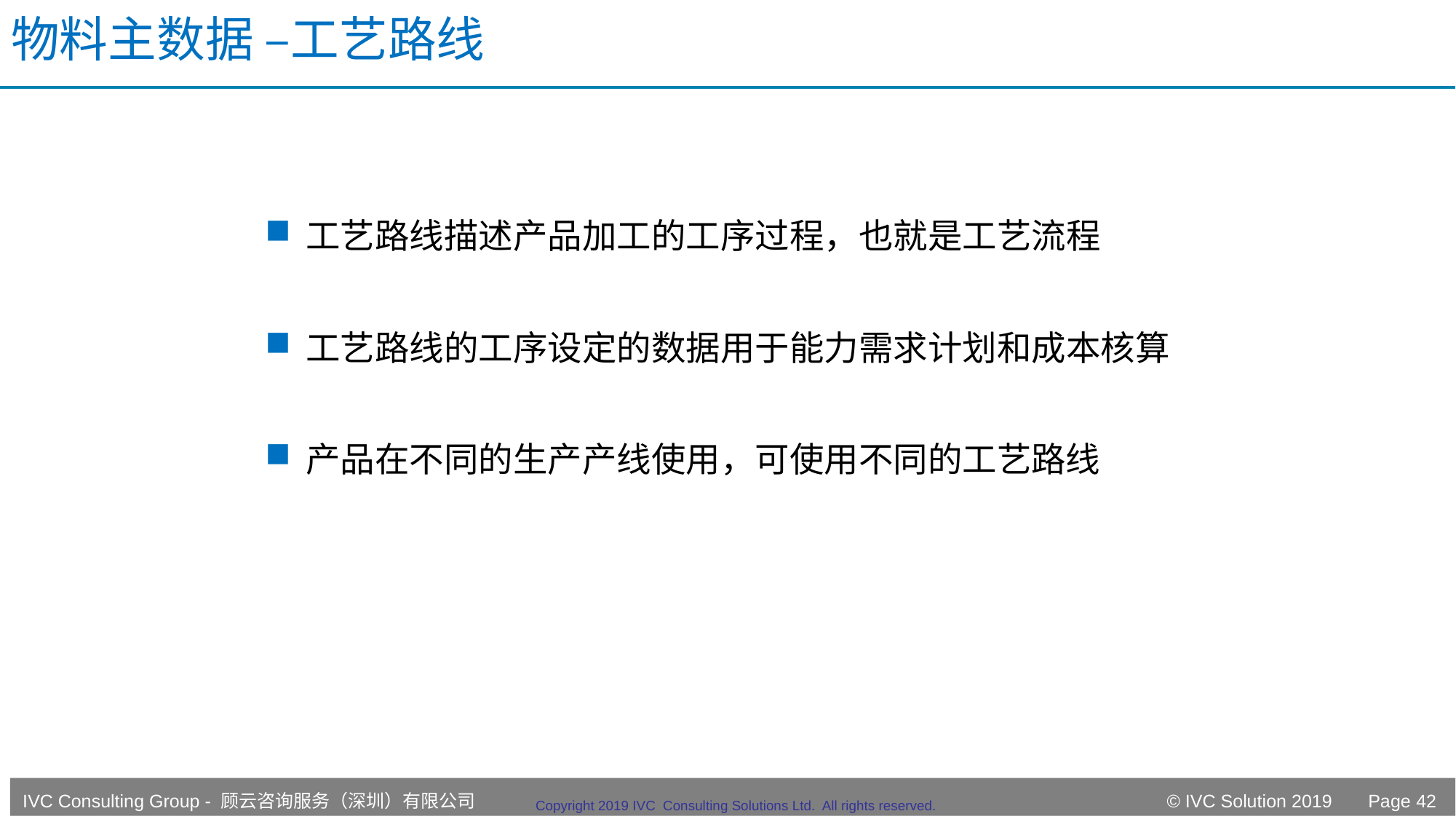

# 物料主数据 –工艺路线

工艺路线描述产品加工的工序过程，也就是工艺流程

工艺路线的工序设定的数据用于能力需求计划和成本核算

产品在不同的生产产线使用，可使用不同的工艺路线